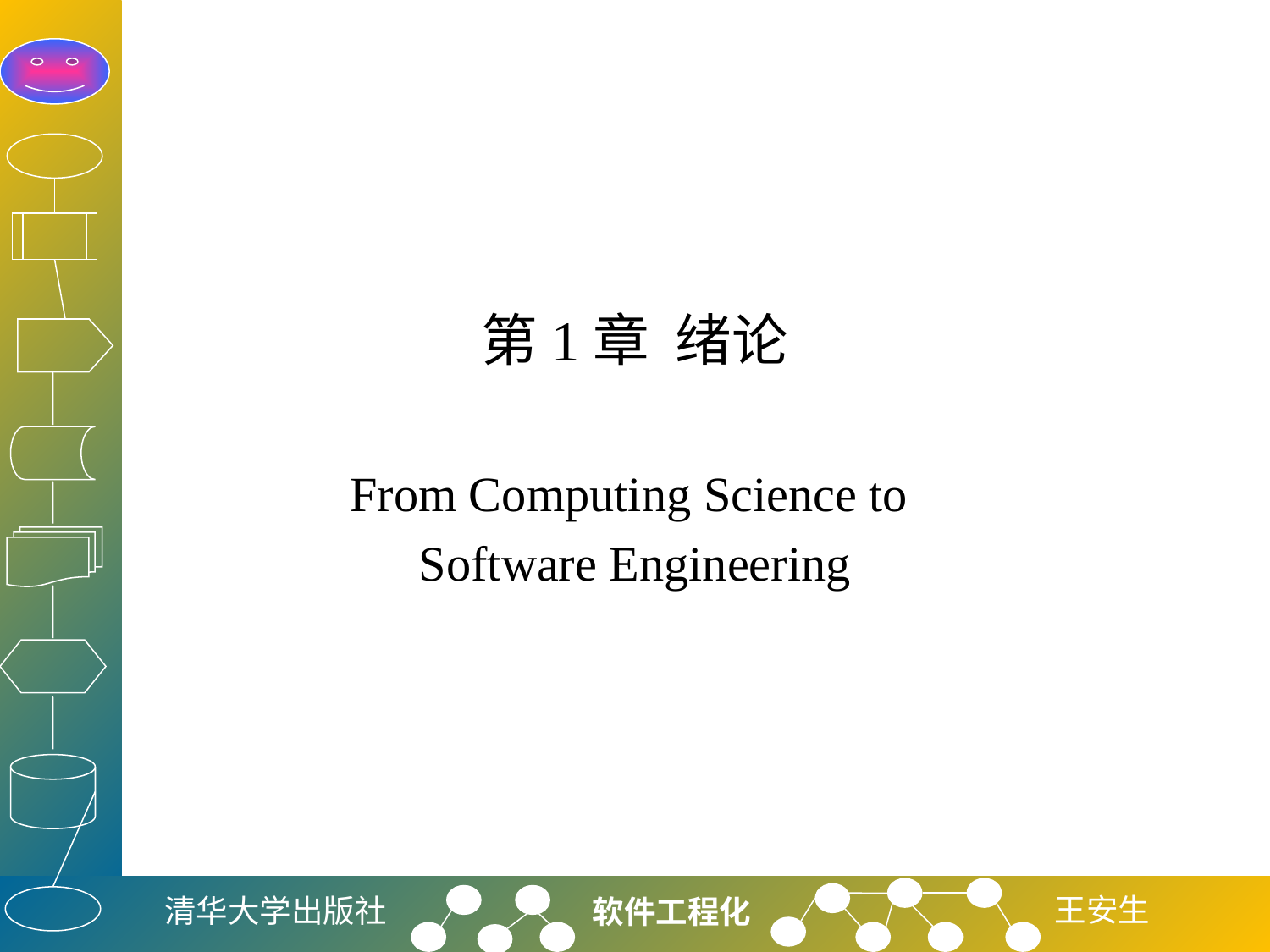

# 第1章  绪论
From Computing Science to
Software Engineering